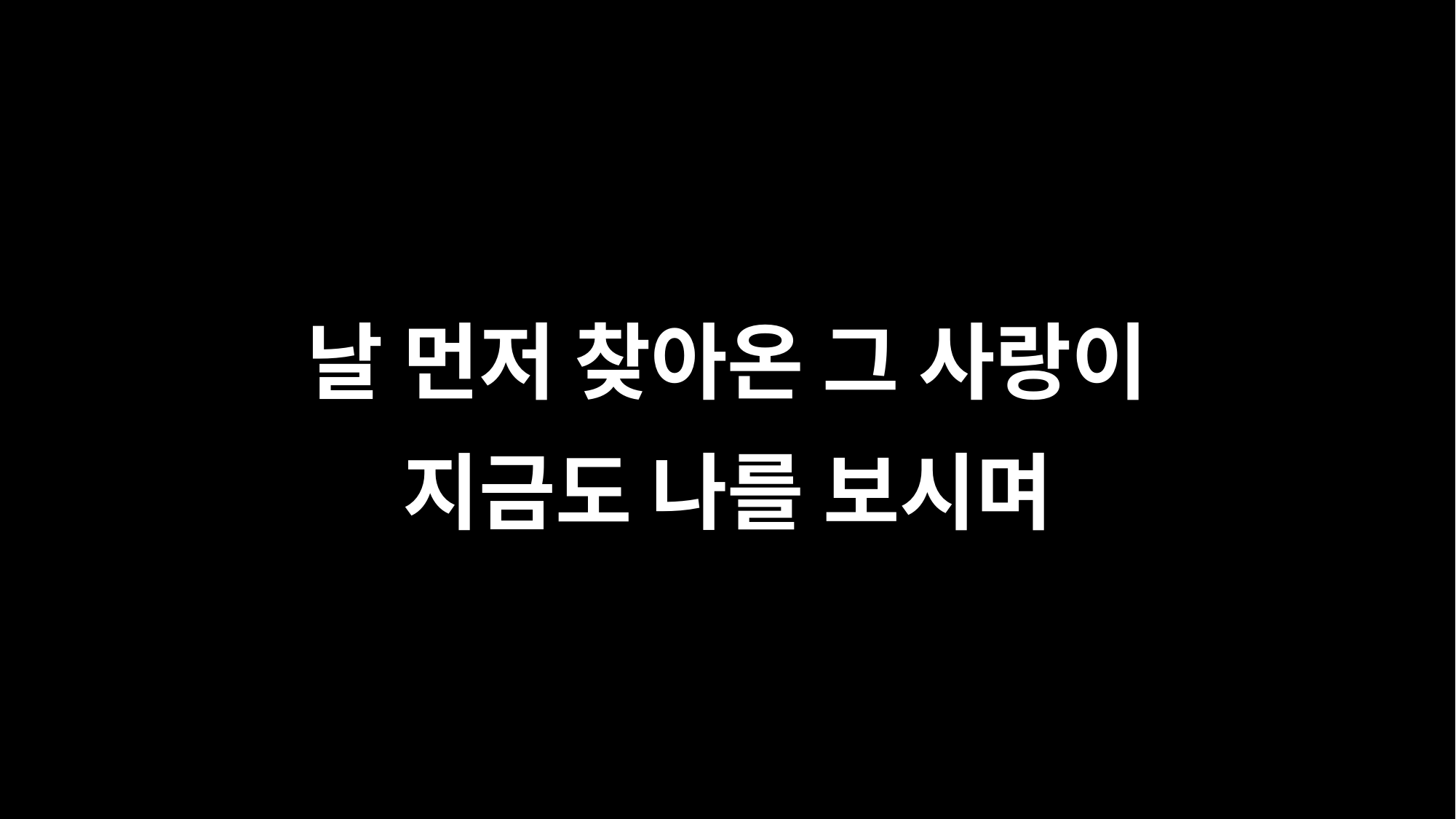

날 먼저 찾아온 그 사랑이
지금도 나를 보시며